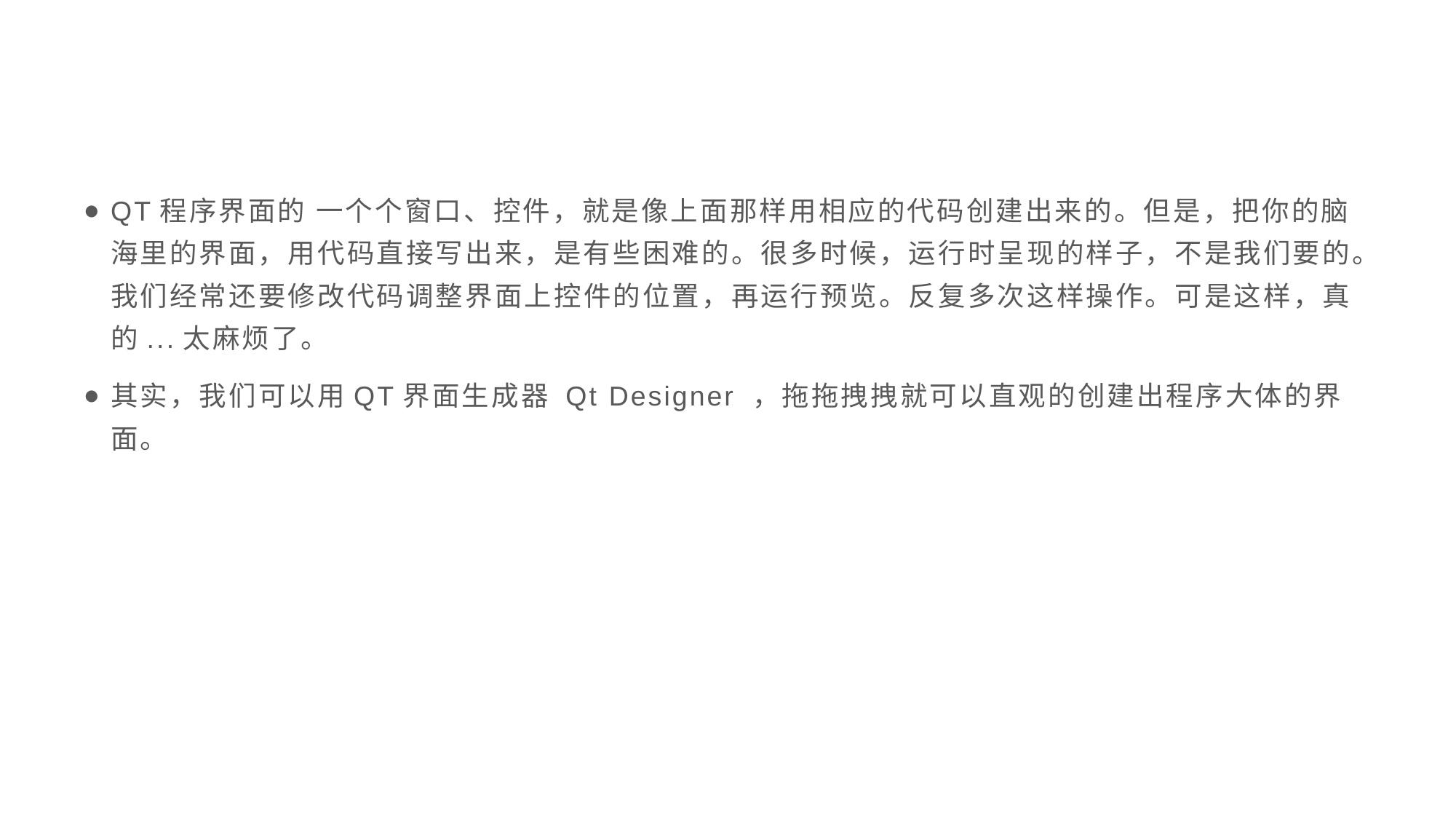

#
QT程序界面的 一个个窗口、控件，就是像上面那样用相应的代码创建出来的。但是，把你的脑海里的界面，用代码直接写出来，是有些困难的。很多时候，运行时呈现的样子，不是我们要的。我们经常还要修改代码调整界面上控件的位置，再运行预览。反复多次这样操作。可是这样，真的...太麻烦了。
其实，我们可以用QT界面生成器 Qt Designer ，拖拖拽拽就可以直观的创建出程序大体的界面。